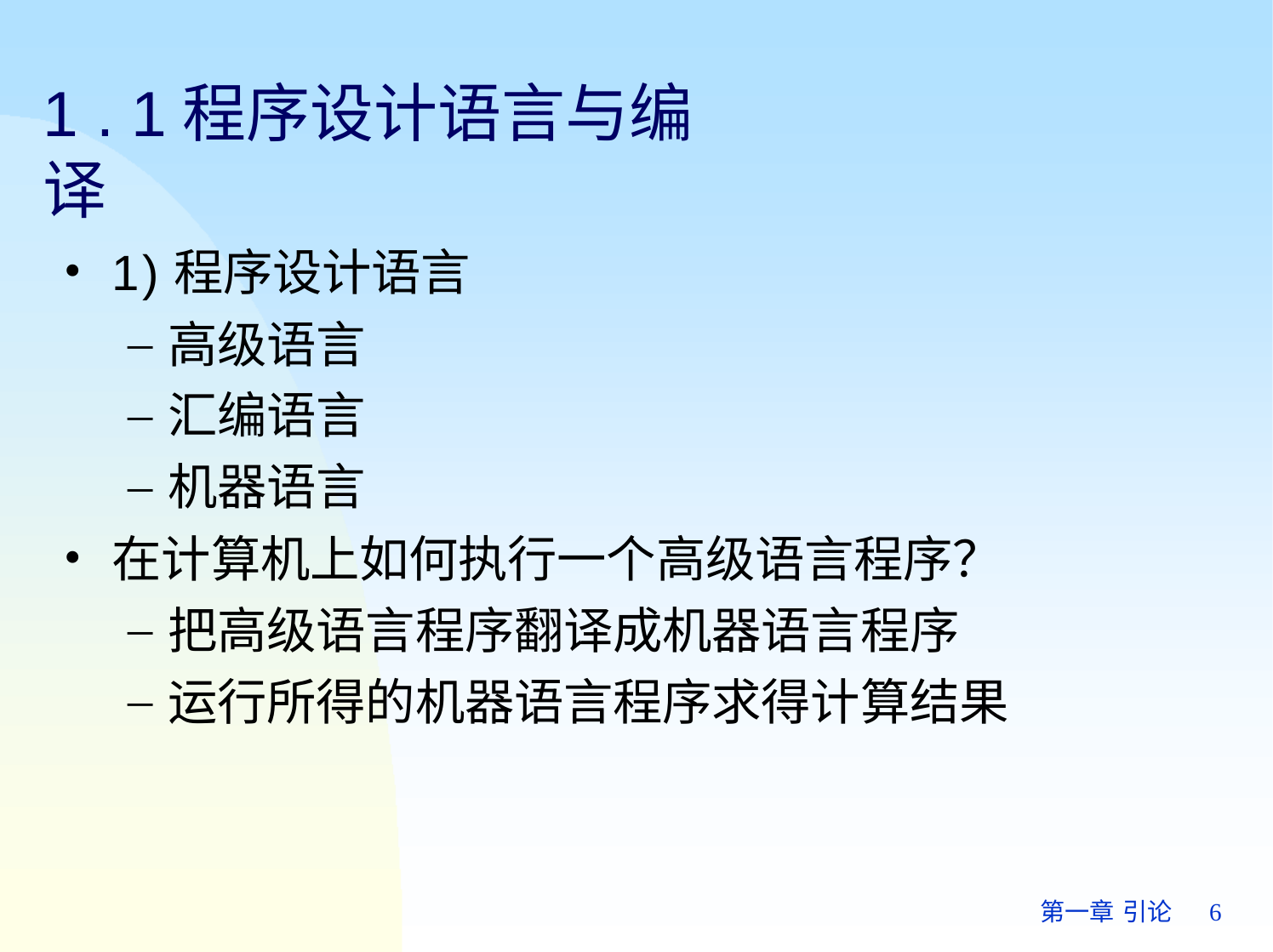

# 1 . 1程序设计语言与编译
1)程序设计语言
高级语言
汇编语言
机器语言
在计算机上如何执行一个高级语言程序？
把高级语言程序翻译成机器语言程序
运行所得的机器语言程序求得计算结果
第一章 引论	6